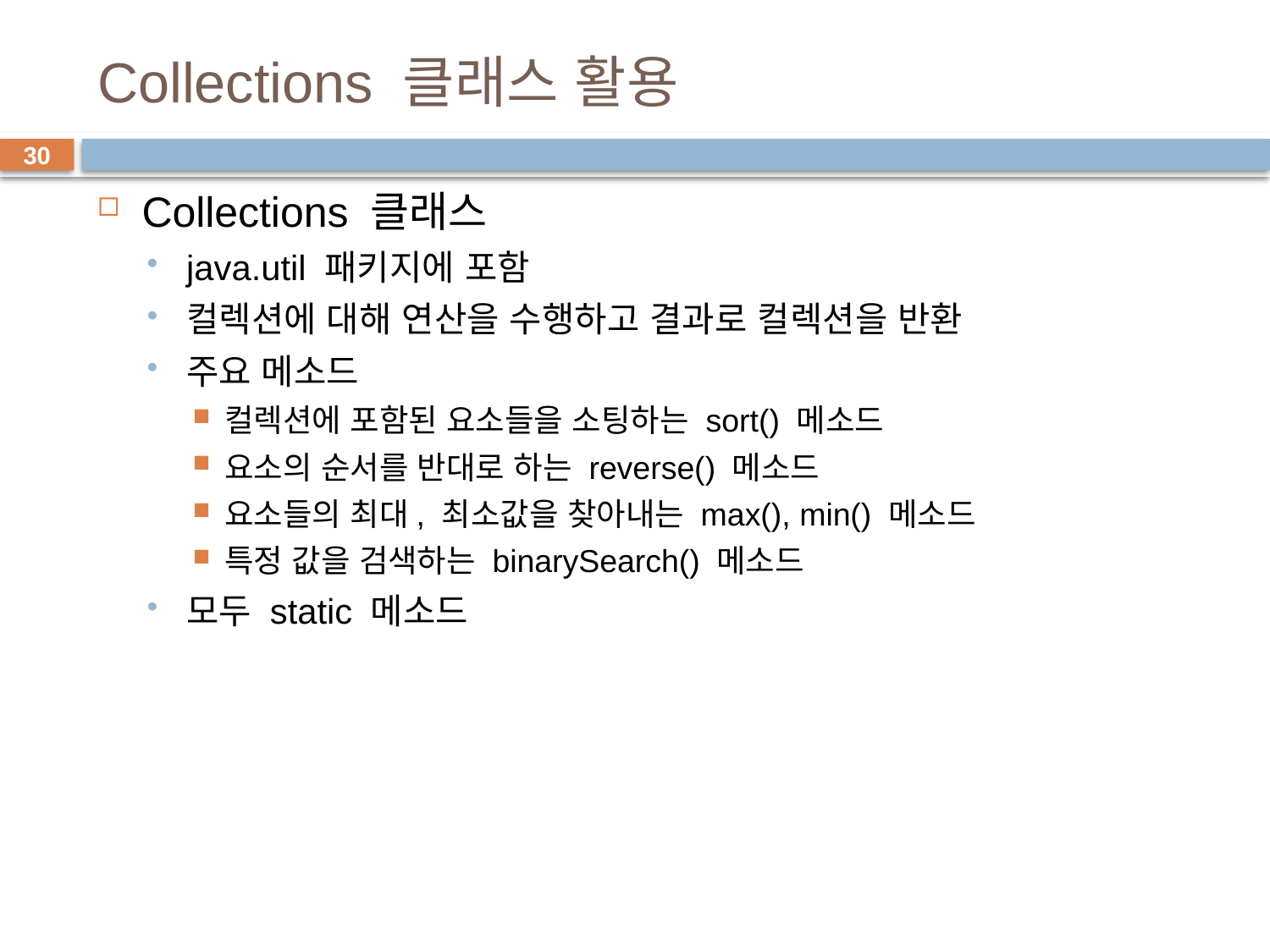

# Collections 클래스 활용
30
Collections 클래스
java.util 패키지에 포함
컬렉션에 대해 연산을 수행하고 결과로 컬렉션을 반환
주요 메소드
컬렉션에 포함된 요소들을 소팅하는 sort() 메소드
요소의 순서를 반대로 하는 reverse() 메소드
요소들의 최대, 최소값을 찾아내는 max(), min() 메소드
특정 값을 검색하는 binarySearch() 메소드
모두 static 메소드